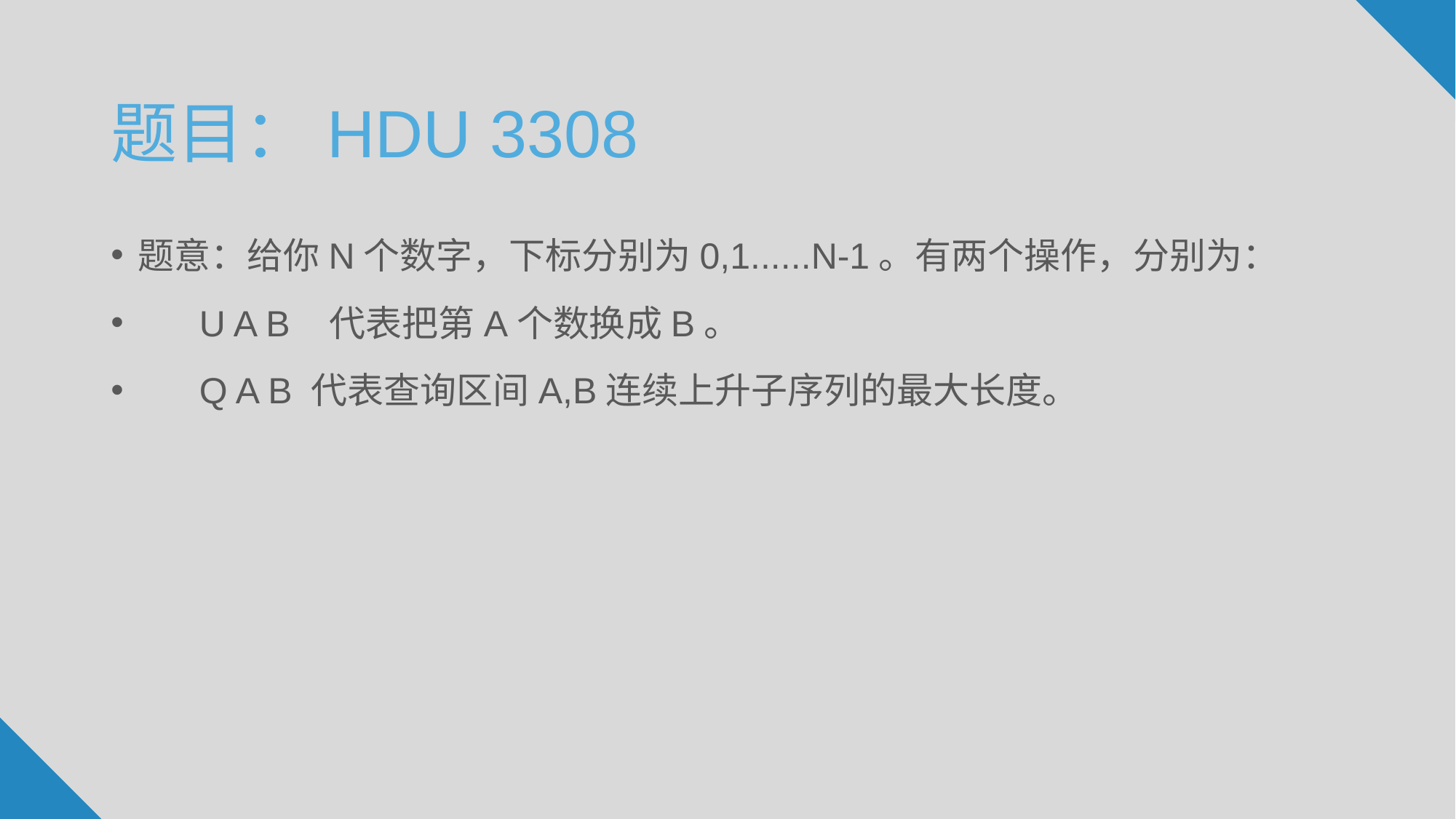

# 题目：HDU 3308
题意：给你N个数字，下标分别为0,1......N-1。有两个操作，分别为：
      U A B   代表把第A个数换成B。
      Q A B 代表查询区间A,B连续上升子序列的最大长度。